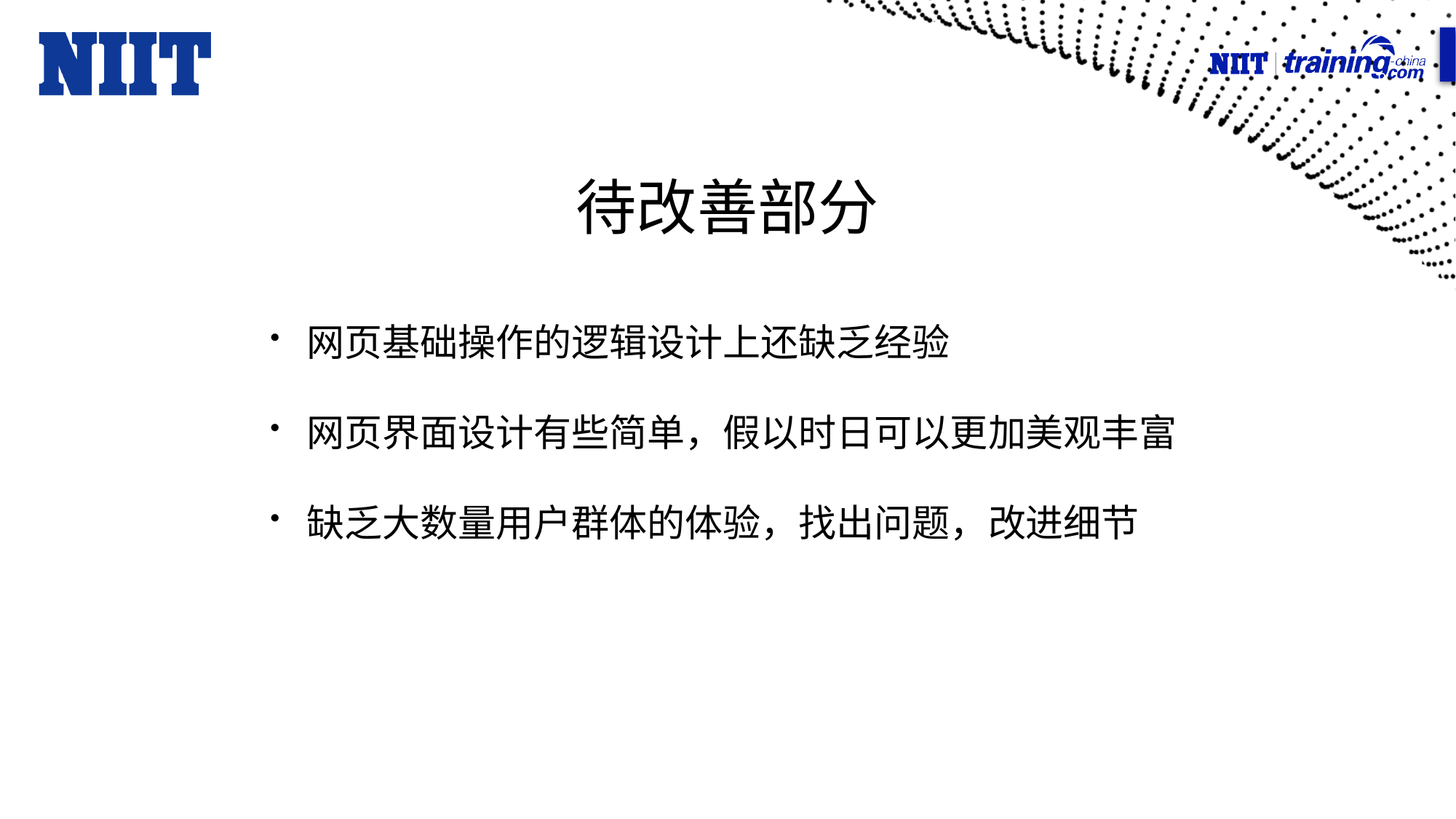

# 待改善部分
网页基础操作的逻辑设计上还缺乏经验
网页界面设计有些简单，假以时日可以更加美观丰富
缺乏大数量用户群体的体验，找出问题，改进细节